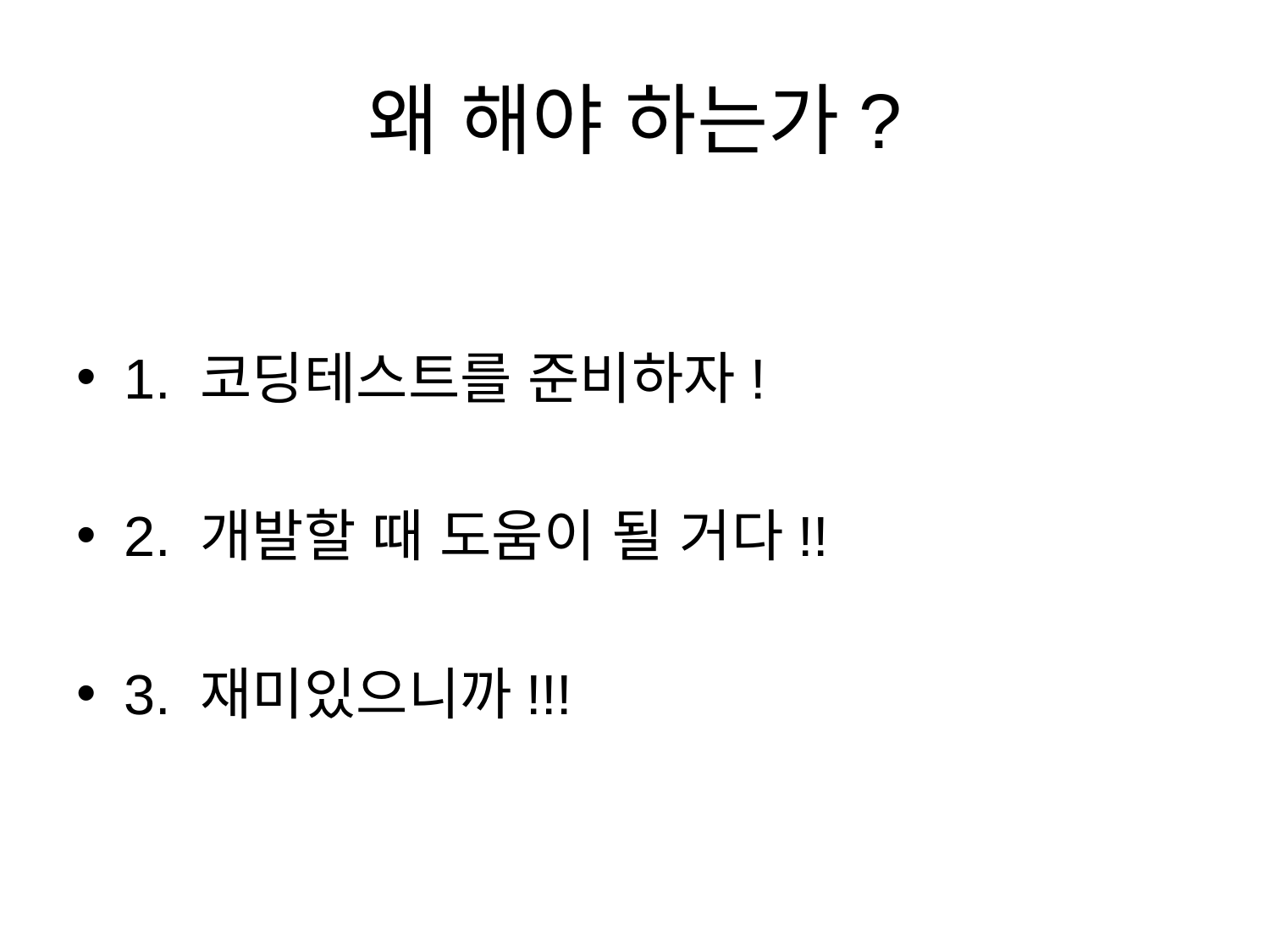

# 왜 해야 하는가?
1. 코딩테스트를 준비하자!

2. 개발할 때 도움이 될 거다!!

3. 재미있으니까!!!